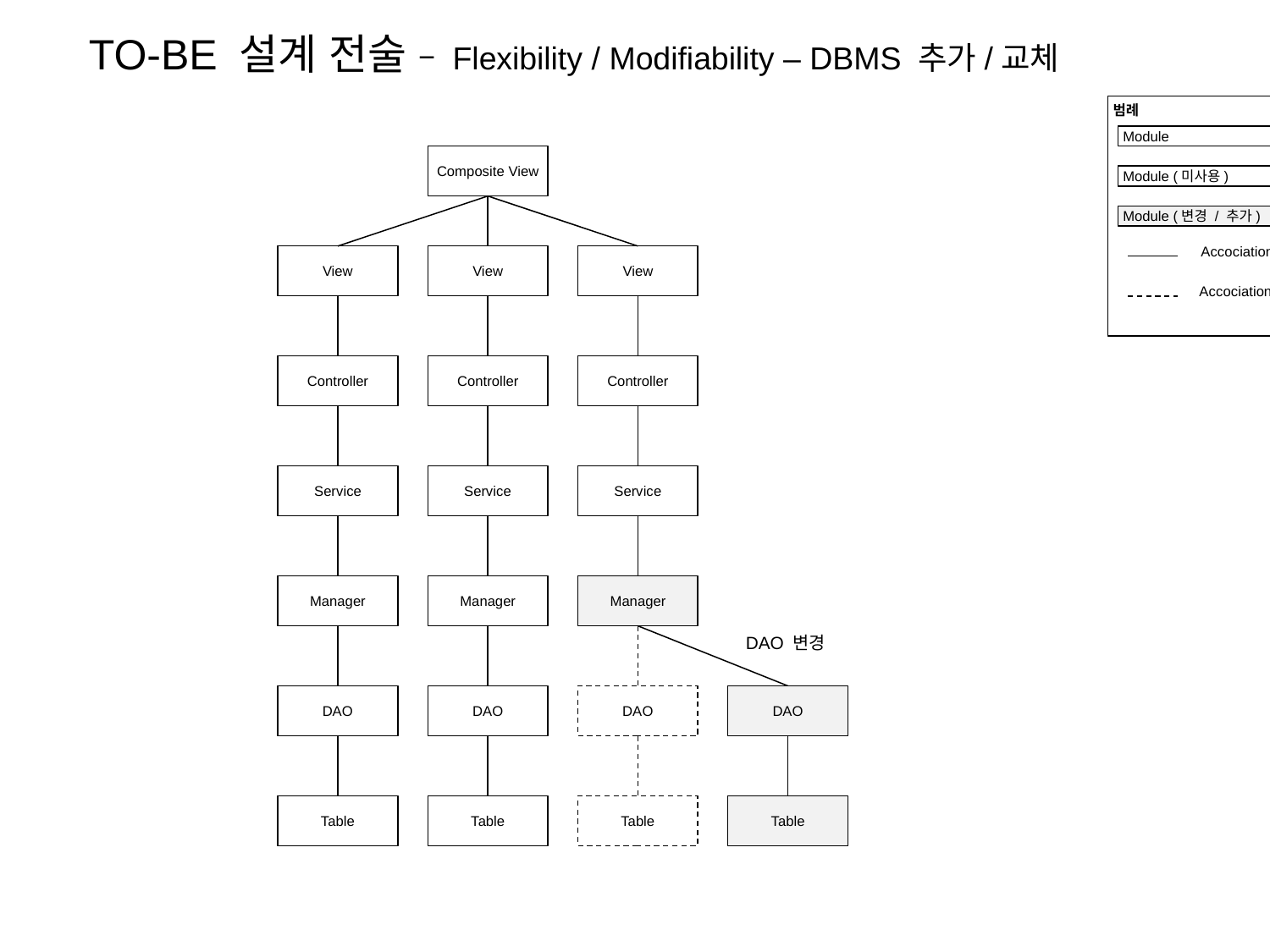

TO-BE 설계 전술 – Flexibility / Modifiability – DBMS 추가/교체
범례
Module
Module (미사용)
Module (변경 / 추가)
Accociation
Accociation (미사용)
Composite View
View
View
View
Controller
Controller
Controller
Service
Service
Service
Manager
Manager
Manager
DAO 변경
DAO
DAO
DAO
DAO
Table
Table
Table
Table